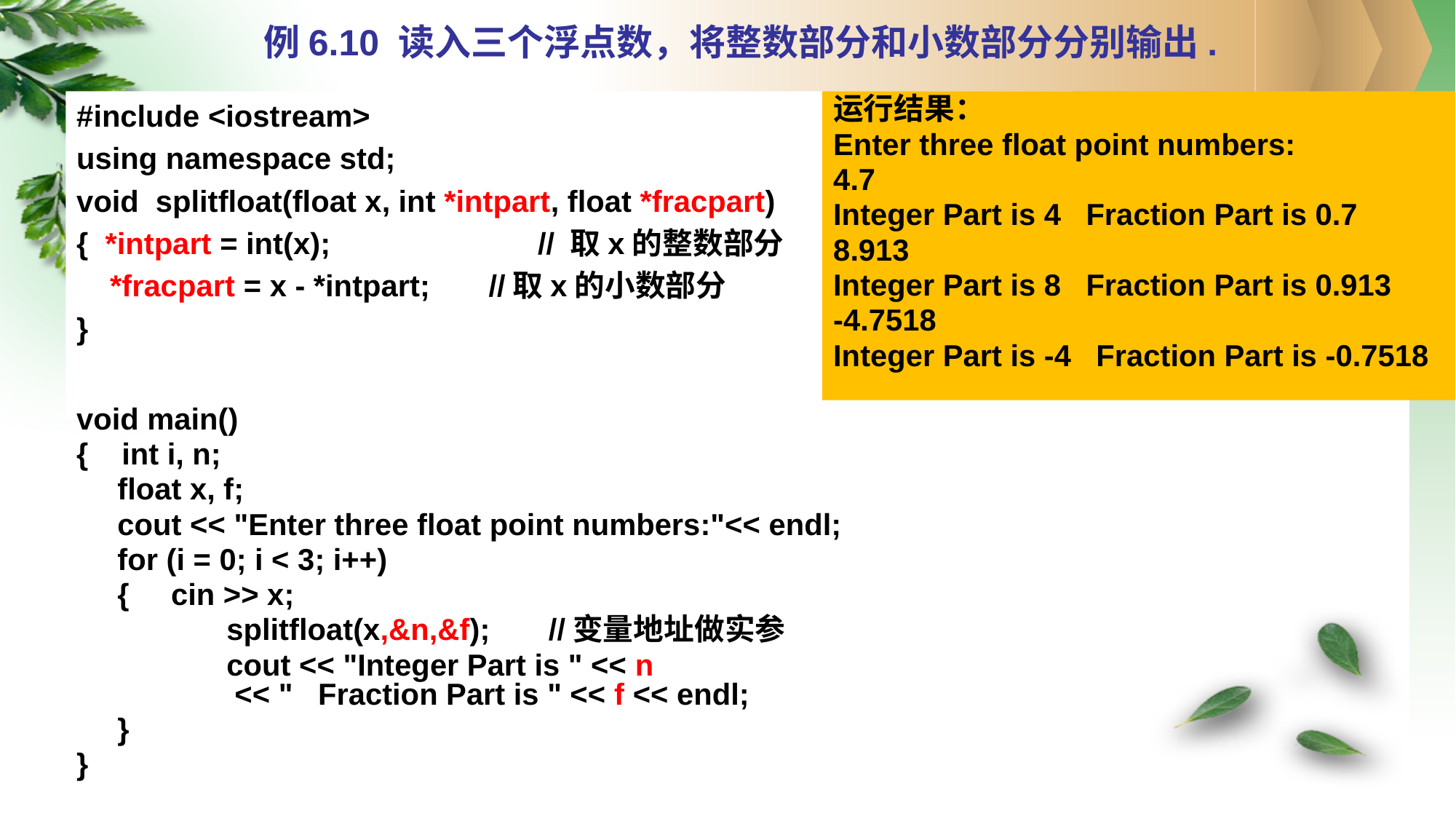

例6.10 读入三个浮点数，将整数部分和小数部分分别输出.
#include <iostream>
using namespace std;
void  splitfloat(float x, int *intpart, float *fracpart)
{  *intpart = int(x);	                // 取x的整数部分
    *fracpart = x - *intpart;       //取x的小数部分
}
运行结果：
Enter three float point numbers:
4.7
Integer Part is 4   Fraction Part is 0.7
8.913
Integer Part is 8   Fraction Part is 0.913
-4.7518
Integer Part is -4   Fraction Part is -0.7518

void main()
{    int i, n;
	float x, f;
	cout << "Enter three float point numbers:"<< endl;
	for (i = 0; i < 3; i++)
	{     cin >> x;
		splitfloat(x,&n,&f);       //变量地址做实参
		cout << "Integer Part is " << n
              << "   Fraction Part is " << f << endl;
	}
}